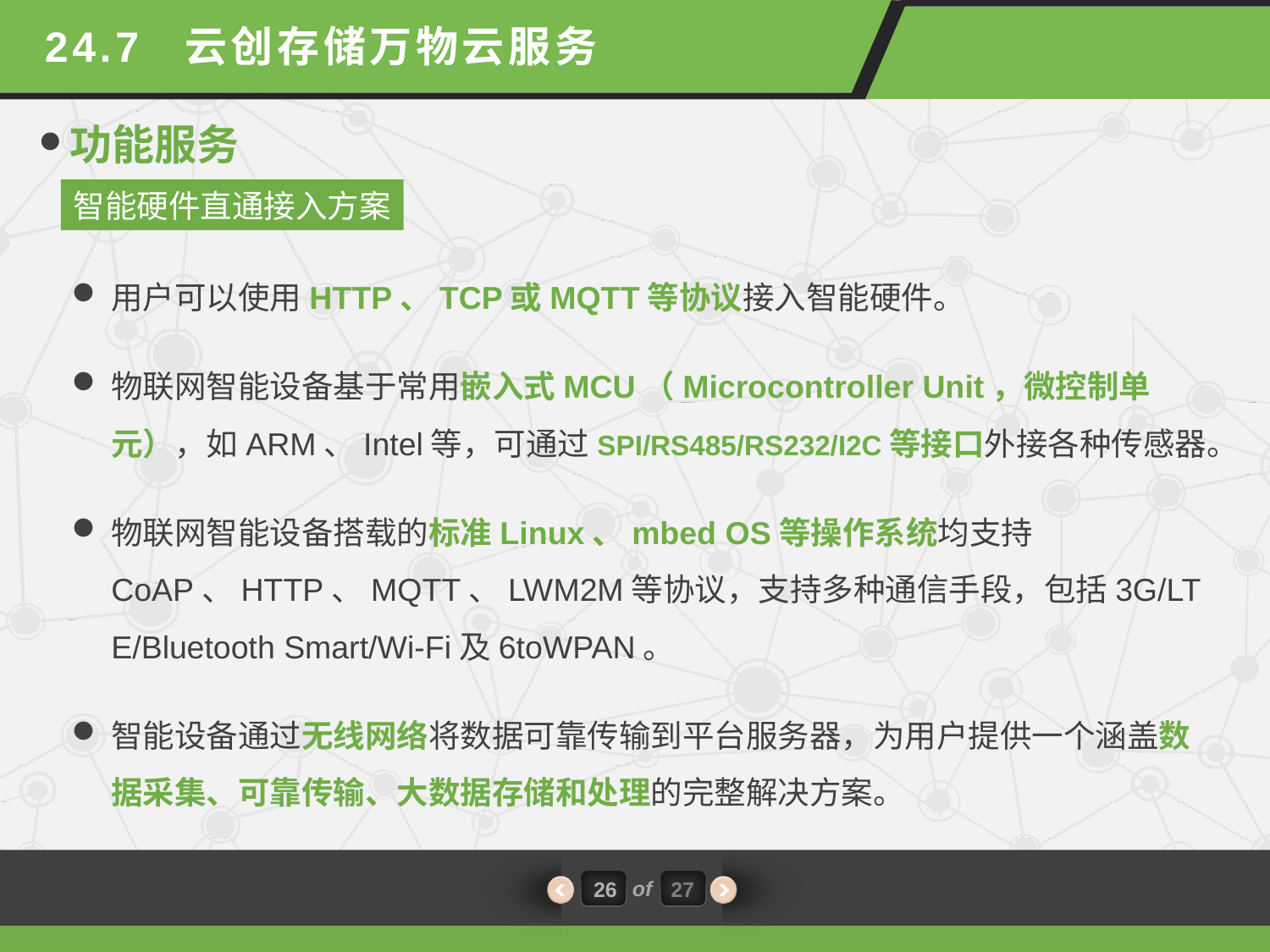

24.7  云创存储万物云服务
功能服务

智能硬件直通接入方案
用户可以使用HTTP、TCP或MQTT等协议接入智能硬件。
物联网智能设备基于常用嵌入式MCU（Microcontroller Unit，微控制单元），如ARM、Intel等，可通过SPI/RS485/RS232/I2C等接口外接各种传感器。
物联网智能设备搭载的标准Linux、mbed OS等操作系统均支持CoAP、HTTP、MQTT、LWM2M等协议，支持多种通信手段，包括3G/LTE/Bluetooth Smart/Wi-Fi及6toWPAN。
智能设备通过无线网络将数据可靠传输到平台服务器，为用户提供一个涵盖数据采集、可靠传输、大数据存储和处理的完整解决方案。
26